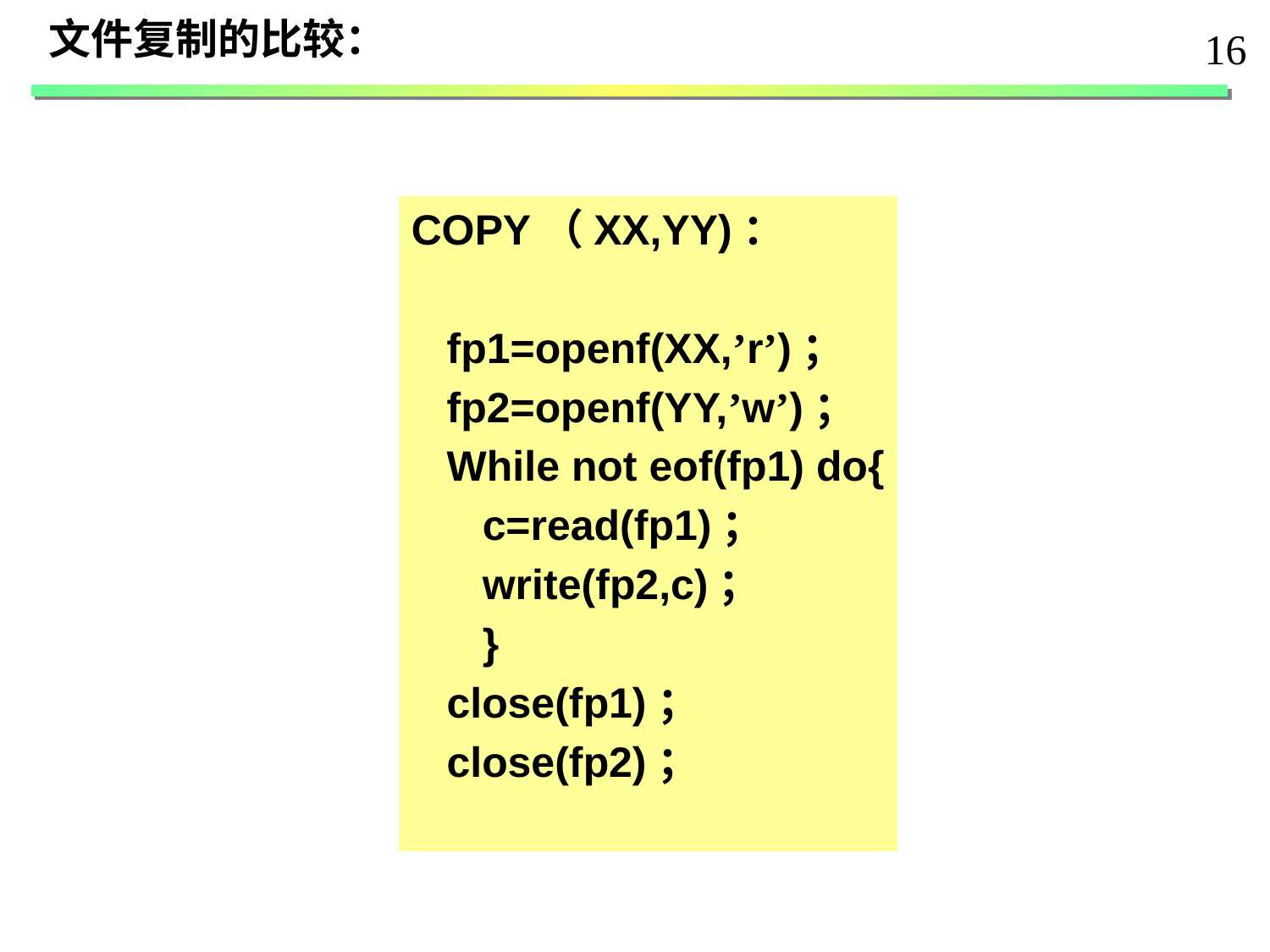

文件复制的比较：
16

COPY（XX,YY)：

   fp1=openf(XX,’r’)；
   fp2=openf(YY,’w’)；
   While not eof(fp1) do{
      c=read(fp1)；
      write(fp2,c)；
      }
   close(fp1)；
   close(fp2)；